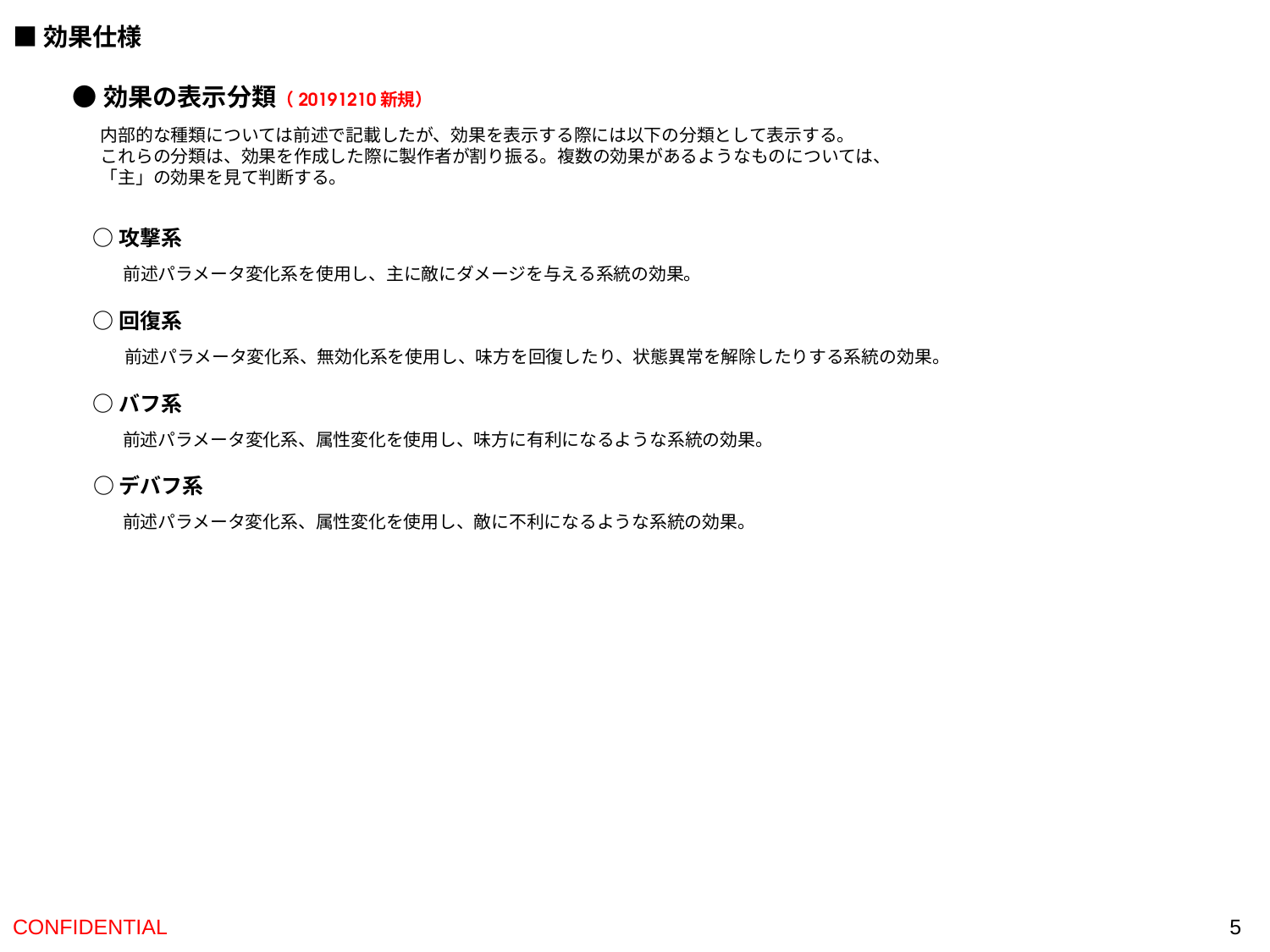

■効果仕様
●効果の表示分類（20191210新規）
内部的な種類については前述で記載したが、効果を表示する際には以下の分類として表示する。
これらの分類は、効果を作成した際に製作者が割り振る。複数の効果があるようなものについては、
「主」の効果を見て判断する。
○攻撃系
前述パラメータ変化系を使用し、主に敵にダメージを与える系統の効果。
○回復系
前述パラメータ変化系、無効化系を使用し、味方を回復したり、状態異常を解除したりする系統の効果。
○バフ系
前述パラメータ変化系、属性変化を使用し、味方に有利になるような系統の効果。
○デバフ系
前述パラメータ変化系、属性変化を使用し、敵に不利になるような系統の効果。
5
CONFIDENTIAL